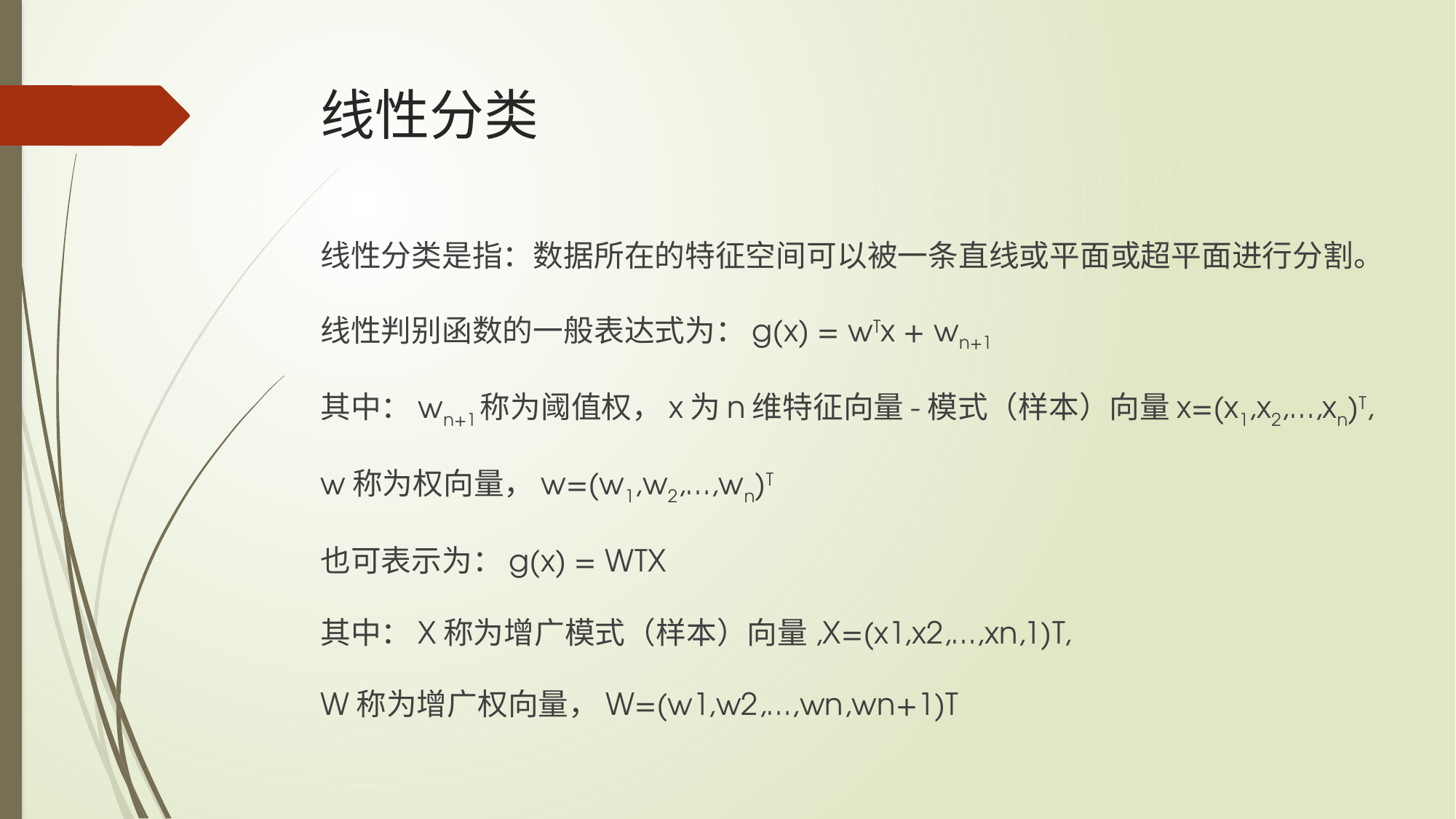

# 线性分类
线性分类是指：数据所在的特征空间可以被一条直线或平面或超平面进行分割。
线性判别函数的一般表达式为：g(x) = wTx + wn+1
其中：wn+1称为阈值权，x为n维特征向量-模式（样本）向量x=(x1,x2,…,xn)T,
w称为权向量，w=(w1,w2,…,wn)T
也可表示为：g(x) = WTX
其中：X称为增广模式（样本）向量,X=(x1,x2,…,xn,1)T,
W称为增广权向量，W=(w1,w2,…,wn,wn+1)T